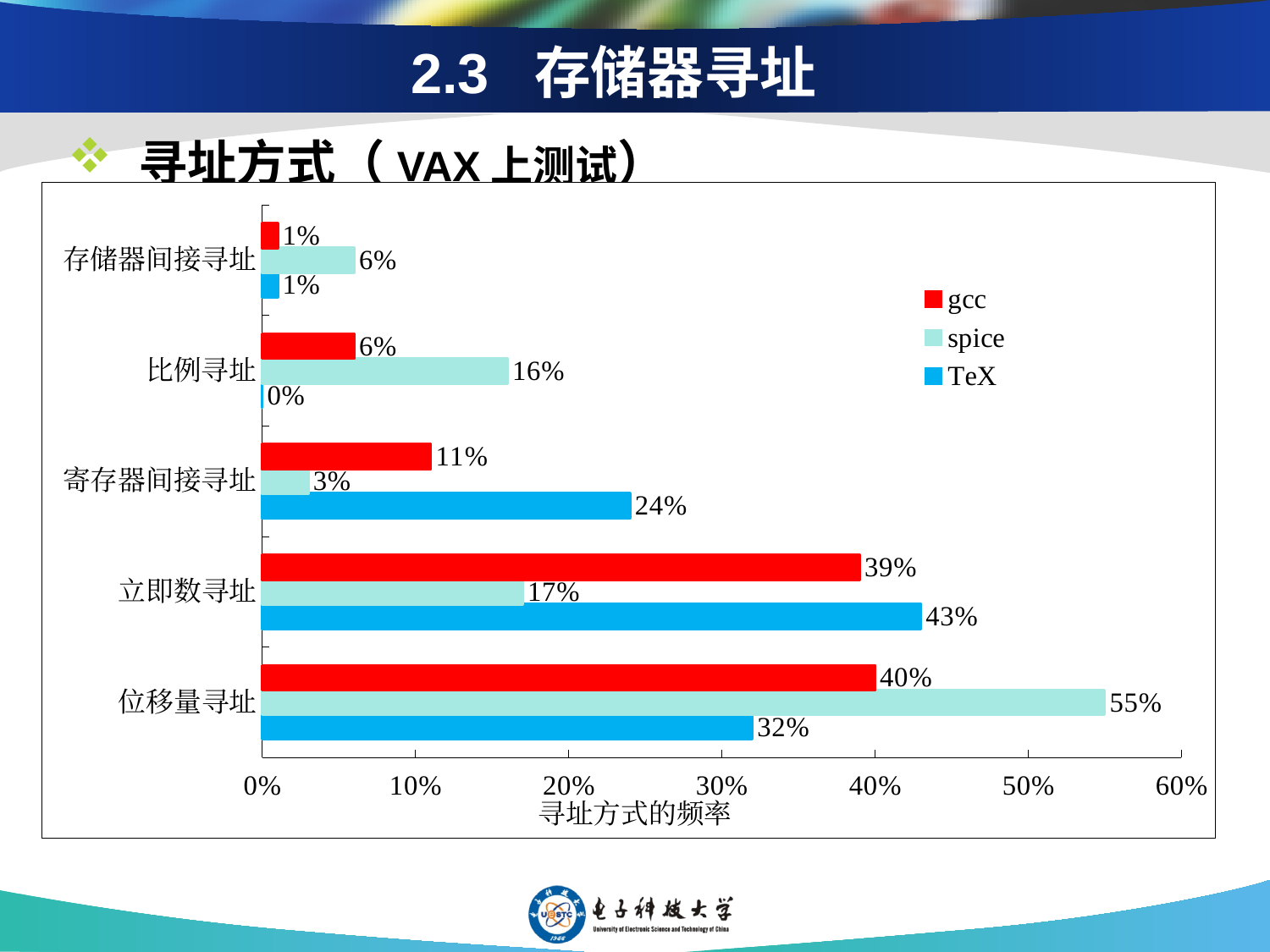

# 2.3  存储器寻址
 寻址方式（VAX上测试）

### Chart

| Category | TeX | spice | gcc |
|---|---|---|---|
| 位移量寻址 | 0.320000000000001 | 0.55 | 0.4 |
| 立即数寻址 | 0.43 | 0.17 | 0.390000000000001 |
| 寄存器间接寻址 | 0.24 | 0.03 | 0.11 |
| 比例寻址 | 0.0 | 0.16 | 0.06 |
| 存储器间接寻址 | 0.01 | 0.06 | 0.01 |
37